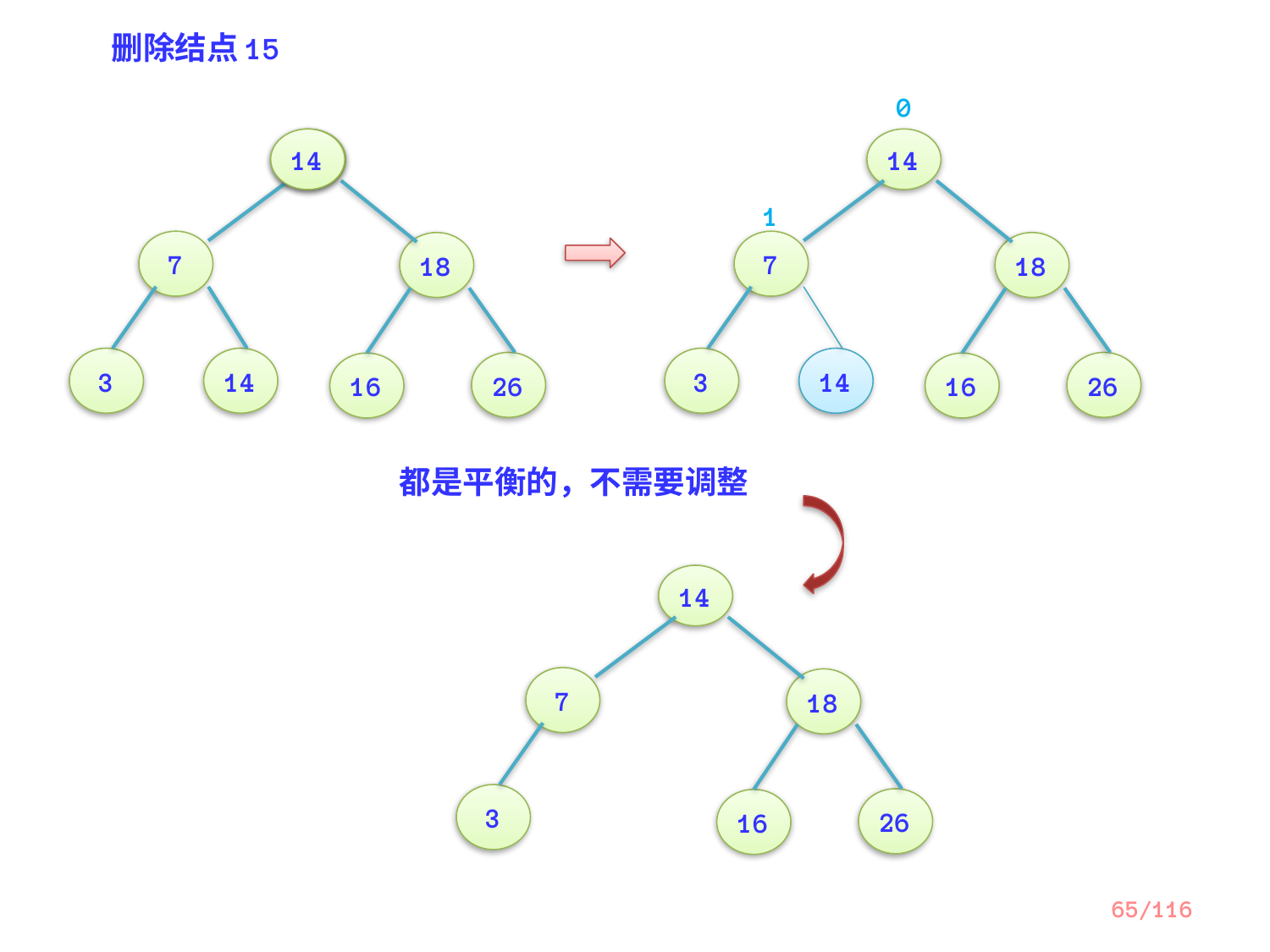

删除结点15
0
1
14
15
14
7
18
3
14
26
16
7
18

3
14
26
16
都是平衡的，不需要调整

14
7
18
3
26
16
65/116